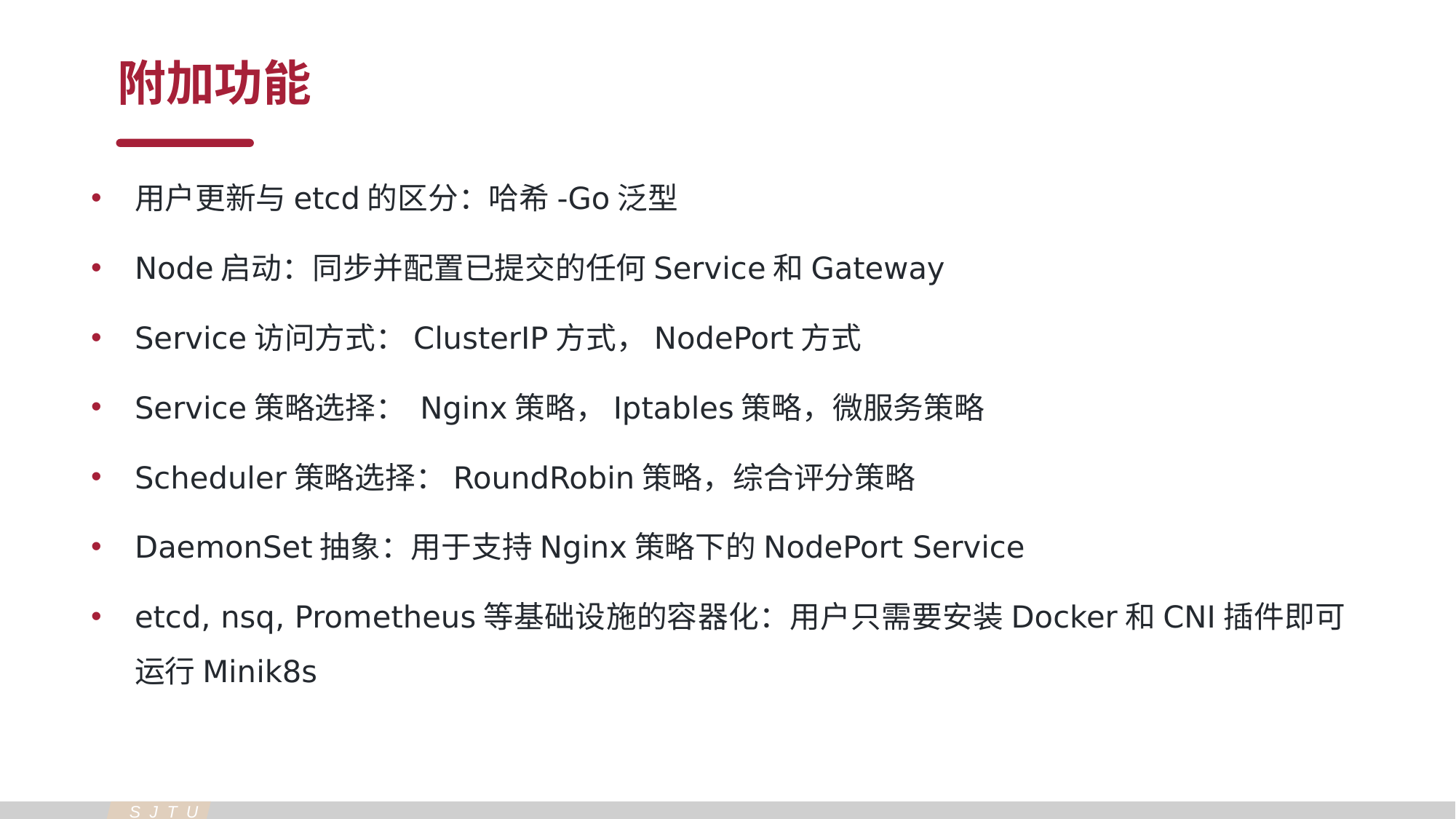

附加功能
用户更新与etcd的区分：哈希-Go泛型
Node启动：同步并配置已提交的任何Service和Gateway
Service访问方式：ClusterIP方式，NodePort方式
Service策略选择： Nginx策略，Iptables策略，微服务策略
Scheduler策略选择：RoundRobin策略，综合评分策略
DaemonSet抽象：用于支持Nginx策略下的NodePort Service
etcd, nsq, Prometheus等基础设施的容器化：用户只需要安装Docker和CNI插件即可运行Minik8s